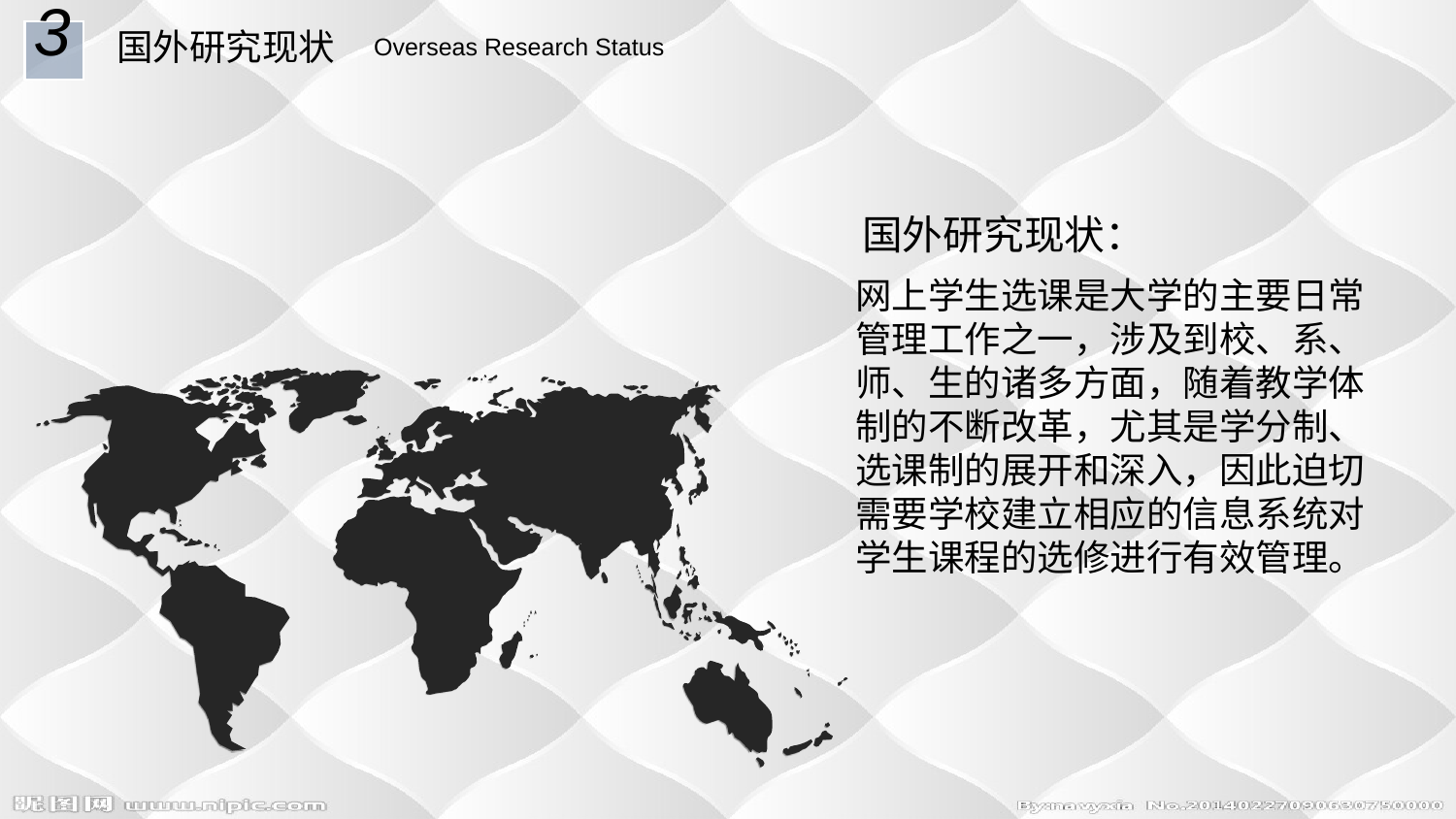

3
国外研究现状

Overseas Research Status
国外研究现状：
网上学生选课是大学的主要日常管理工作之一，涉及到校、系、师、生的诸多方面，随着教学体制的不断改革，尤其是学分制、选课制的展开和深入，因此迫切需要学校建立相应的信息系统对学生课程的选修进行有效管理。